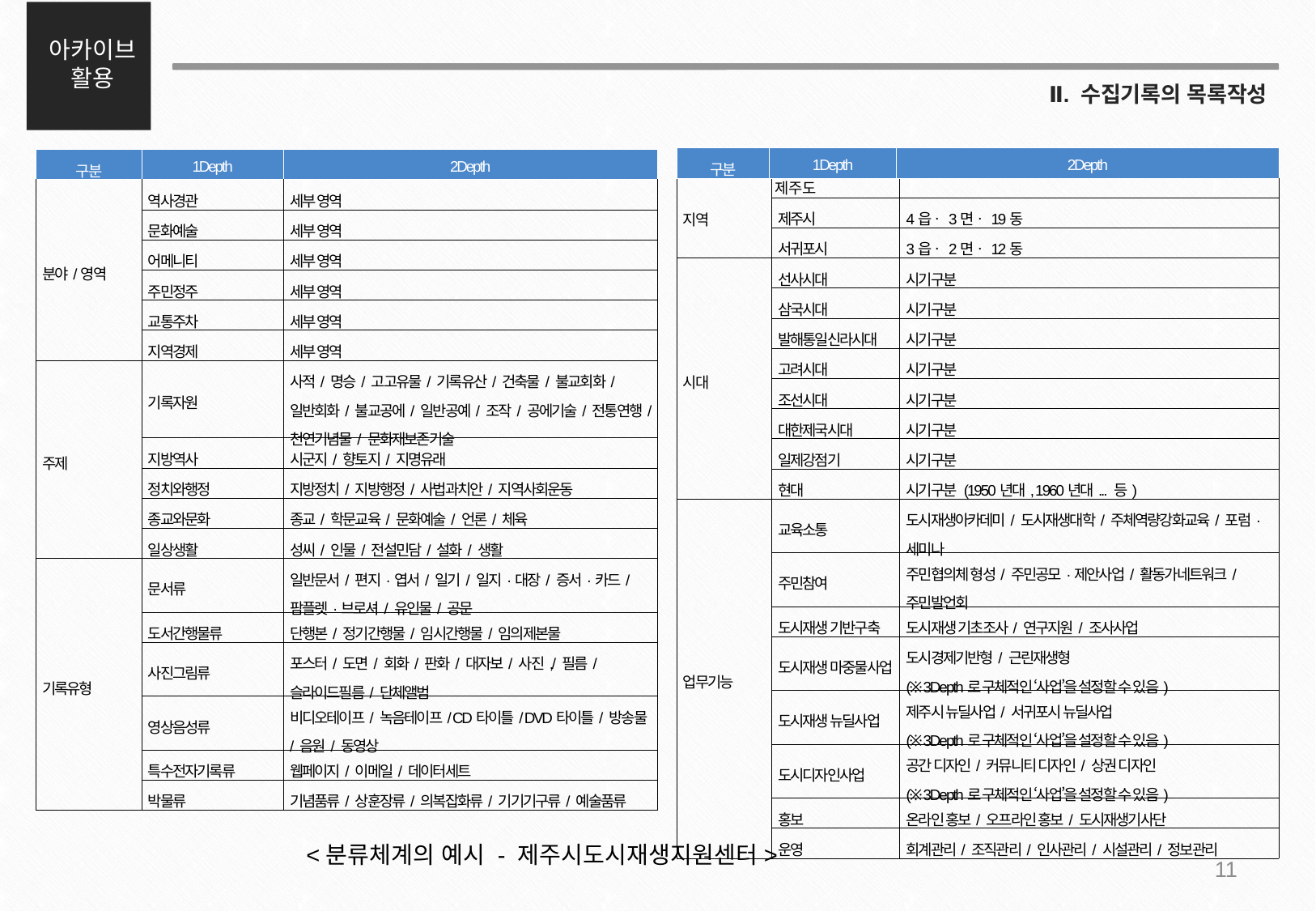

| 유형 | 특징 |
| --- | --- |
| 출처분류 | 동일 기관 내지 개인, 단체 등에 관련한 기록물을 단일 생산자와 연계해 통합성 및 생산연원에 근거하여 분류 특정 생산자의 활동과정 중에 생산된 기록물은 상호간의 연관성을 함유 출처는 기록물의 물리적, 지적 통제수단으로서 통제할 수 없을 정도로 방대한 양의 기록물 생산을 특징으로 하는 현대 기록관리 환경에서 단일 생산자를 중심으로 한 출처분류 방안은 업무 및 경제적 효율성을 가져옴 예) 프랑스의 퐁존중 원칙, 영국의 기록군 등 |
| 기능분류 | 기록물의 직접적 생산배경, 연원이 되는 업무기능과 당해 기록물의 연관성을 파악 관리함으로서 업무기능적 차원에서의 출처관리의 원칙을 구현 단위업무를 비롯한 업무기능의 분류는 해당 기록물의 생산목적과 본래의 가치를 의미. 중층적인 기록구조의 골격을 제시 기록물의 내용과 주제의 성질을 근거로 분류함으로서 업무활동의 면모를 가장 잘 반영할 수 있음 기능 및 주제 분야에 따른 검색이 매우 용이 |
| 조직분류 | 생산기관의 조직적 출처에 의한 분류 기록물의 운용 주체와 업무기능의 역사적 연관관계를 이용한 분류의 가장 일반적 방식 분류방식을 이해하기 가장 용이하면서도 기록물의 생성과 작용의 실상을 명확하게 반영하고 주제분류법의 장점을 취할 수 있는 특성 |
| 목적분류 | 업무의 최종 목적에 따라 기록물을 분류 주제 분류와 비슷한 개념임 |
| 주제분류 | 기록물 주제에 따라 분류 출처기관과 원질서를 크게 고려하지 않음 특정 주제와 관련한 기록을 한눈에 살펴볼 수 있음 예) 듀이의 십진분류법, 카뮤-다누의 분류법 |
| 시대분류 | 일반적으로 조직 및 기관의 업무활동은 연도별로 기획되고 수행되어 종결되므로 연도별 특성을 이해하기에 유용 |
| 기록유형분류 | 기록의 유형에 따라 분류 비전자기록의 경우 대부분 유형별로 서고에 보존. 유형분류체계는 서고정리에 용이 전시 등 기록물 활용시 검색에 용이한 분류체계임 |

아카이브 활용

Ⅱ. 수집기록의 목록작성
| 구분 | 1Depth | 2Depth |
| --- | --- | --- |
| 구분 | 1Depth | 2Depth |
| --- | --- | --- |
| 분야/영역 | 역사경관 | 세부 영역 |
|  | 문화예술 | 세부 영역 |
|  | 어메니티 | 세부 영역 |
|  | 주민정주 | 세부 영역 |
|  | 교통주차 | 세부 영역 |
|  | 지역경제 | 세부 영역 |
| 주제 | 기록자원 | 사적/ 명승/ 고고유물/ 기록유산/ 건축물/ 불교회화/ 일반회화/ 불교공에/ 일반공예/ 조작/ 공에기술/ 전통연행/ 천연기념물/ 문화재보존기술 |
|  | 지방역사 | 시군지/ 향토지/ 지명유래 |
|  | 정치와행정 | 지방정치/ 지방행정/ 사법과치안/ 지역사회운동 |
|  | 종교와문화 | 종교/ 학문교육/ 문화예술/ 언론/ 체육 |
|  | 일상생활 | 성씨/ 인물/ 전설민담/ 설화/ 생활 |
| 기록유형 | 문서류 | 일반문서/ 편지·엽서/ 일기/ 일지·대장/ 증서·카드/ 팜플렛·브로셔/ 유인물/ 공문 |
|  | 도서간행물류 | 단행본/ 정기간행물/ 임시간행물/ 임의제본물 |
|  | 사진그림류 | 포스터/ 도면/ 회화/ 판화/ 대자보/ 사진,/ 필름/ 슬라이드필름/ 단체앨범 |
|  | 영상음성류 | 비디오테이프/ 녹음테이프/ CD타이틀/ DVD타이틀/ 방송물/ 음원/ 동영상 |
|  | 특수전자기록류 | 웹페이지/ 이메일/ 데이터세트 |
|  | 박물류 | 기념품류/ 상훈장류/ 의복잡화류/ 기기기구류/ 예술품류 |
| 지역 | 제주도 |  |
| --- | --- | --- |
|  | 제주시 | 4읍ㆍ3면ㆍ19동 |
|  | 서귀포시 | 3읍ㆍ2면ㆍ12동 |
| 시대 | 선사시대 | 시기구분 |
|  | 삼국시대 | 시기구분 |
|  | 발해통일신라시대 | 시기구분 |
|  | 고려시대 | 시기구분 |
|  | 조선시대 | 시기구분 |
|  | 대한제국시대 | 시기구분 |
|  | 일제강점기 | 시기구분 |
|  | 현대 | 시기구분 (1950년대, 1960년대... 등) |
| 업무기능 | 교육소통 | 도시재생아카데미/ 도시재생대학/ 주체역량강화교육/ 포럼·세미나 |
|  | 주민참여 | 주민협의체 형성/ 주민공모·제안사업/ 활동가네트워크/ 주민발언회 |
|  | 도시재생 기반구축 | 도시재생 기초조사/ 연구지원/ 조사사업 |
|  | 도시재생 마중물사업 | 도시경제기반형/ 근린재생형 (※ 3Depth로 구체적인 ‘사업’을 설정할 수 있음) |
|  | 도시재생 뉴딜사업 | 제주시 뉴딜사업/ 서귀포시 뉴딜사업 (※ 3Depth로 구체적인 ‘사업’을 설정할 수 있음) |
|  | 도시디자인사업 | 공간 디자인/ 커뮤니티 디자인/ 상권 디자인 (※ 3Depth로 구체적인 ‘사업’을 설정할 수 있음) |
|  | 홍보 | 온라인 홍보/ 오프라인 홍보/ 도시재생기사단 |
|  | 운영 | 회계관리/ 조직관리/ 인사관리/ 시설관리/ 정보관리 |
<분류체계의 예시 - 제주시도시재생지원센터>
11